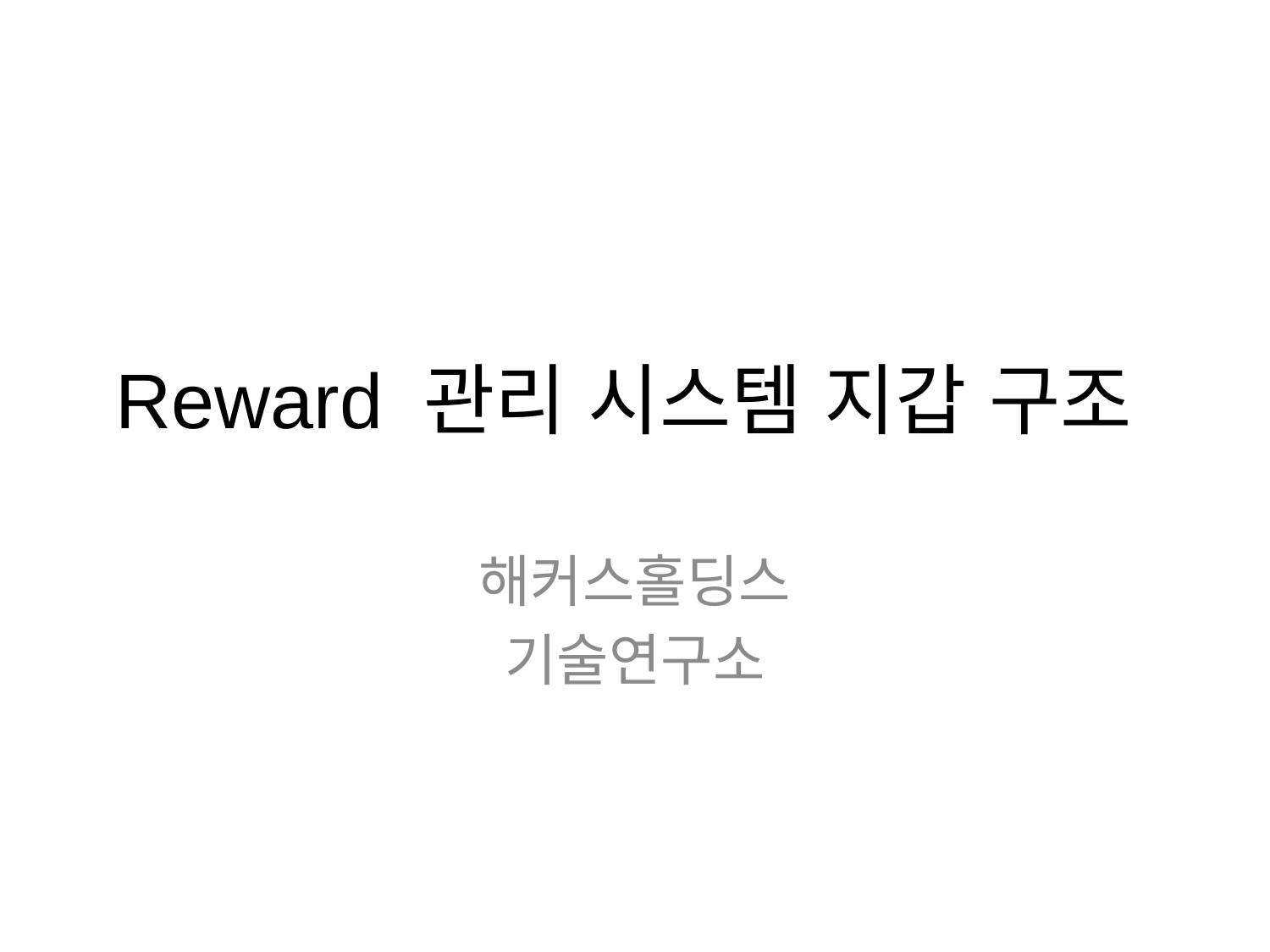

# Reward 관리 시스템 지갑 구조
해커스홀딩스
기술연구소